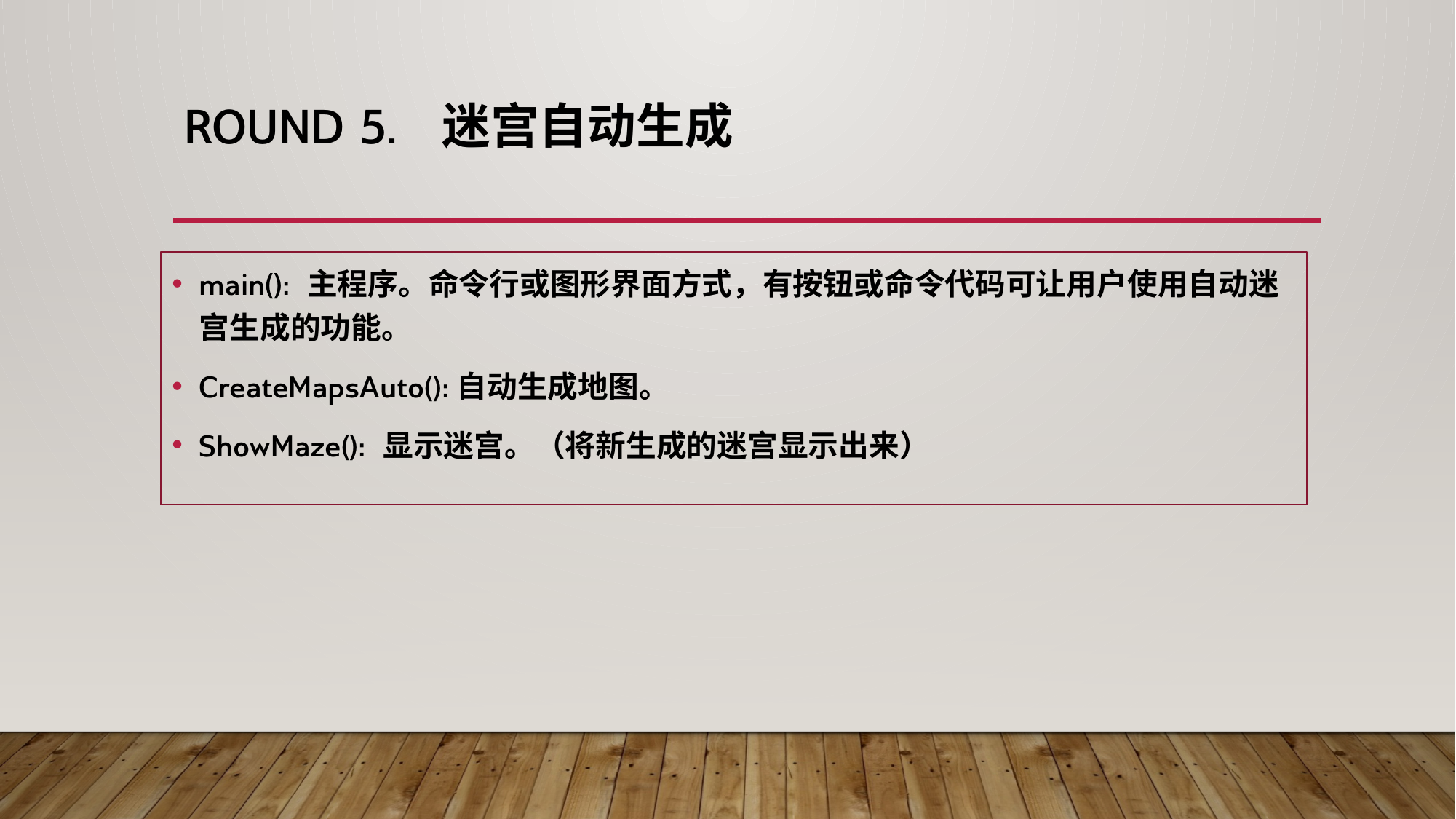

# Round 5.  迷宫自动生成
main(): 主程序。命令行或图形界面方式，有按钮或命令代码可让用户使用自动迷宫生成的功能。
CreateMapsAuto():自动生成地图。
ShowMaze(): 显示迷宫。（将新生成的迷宫显示出来）